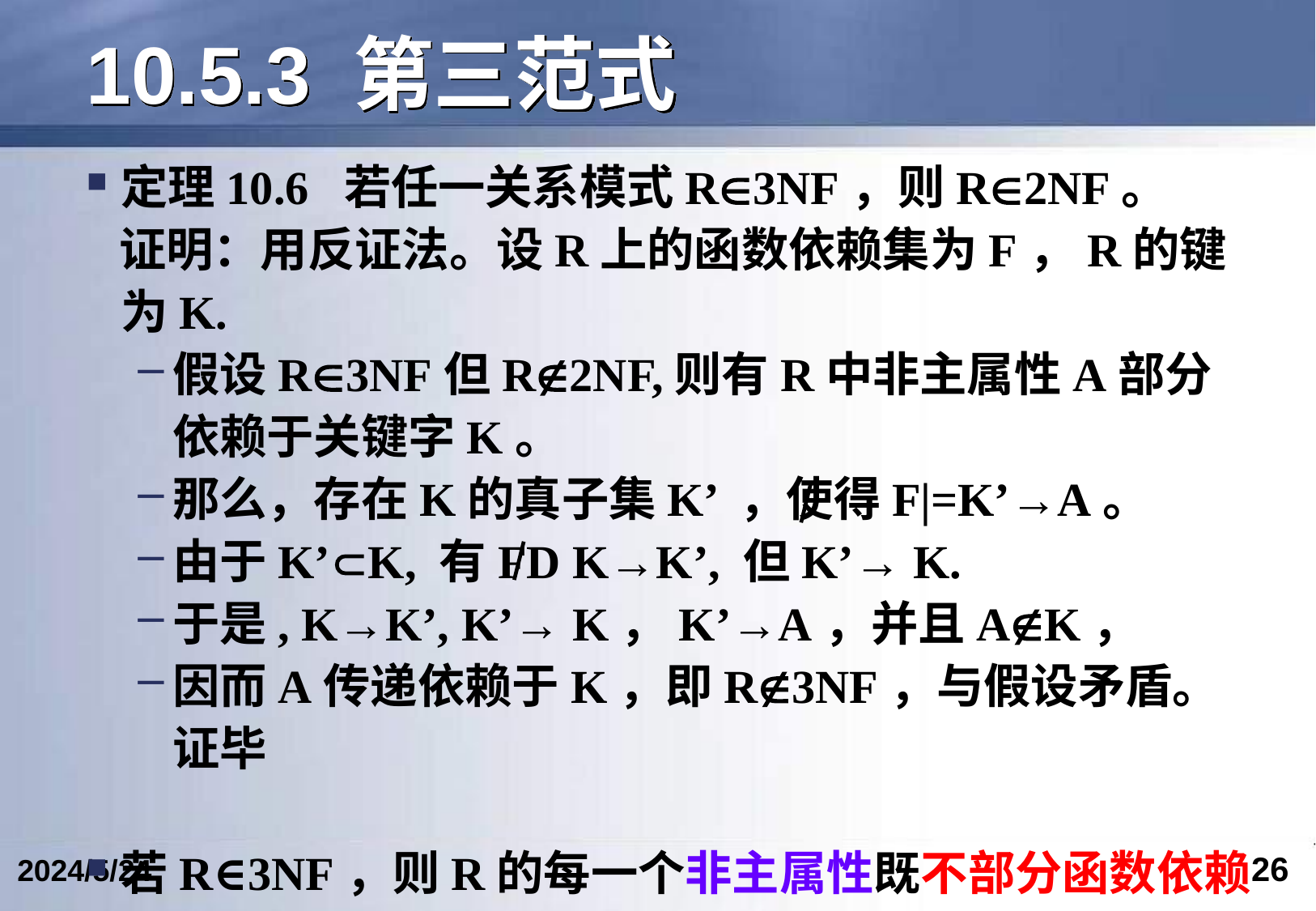

# 10.5.3 第三范式
定理10.6  若任一关系模式R∈3NF，则R∈2NF。
  证明：用反证法。设R上的函数依赖集为F，R的键为K.
假设R∈3NF但R∉2NF,则有R中非主属性A部分依赖于关键字K。
那么，存在K的真子集K’ ，使得F|=K’→A。
由于K’⊂K, 有FD K→K’, 但K’→ K.
于是, K→K’, K’→ K，K’→A，并且A∉K，
因而A传递依赖于K，即R∉3NF，与假设矛盾。证毕

若R∈3NF，则R的每一个非主属性既不部分函数依赖于候选键也不传递函数依赖于候选键。

26
2024/5/24